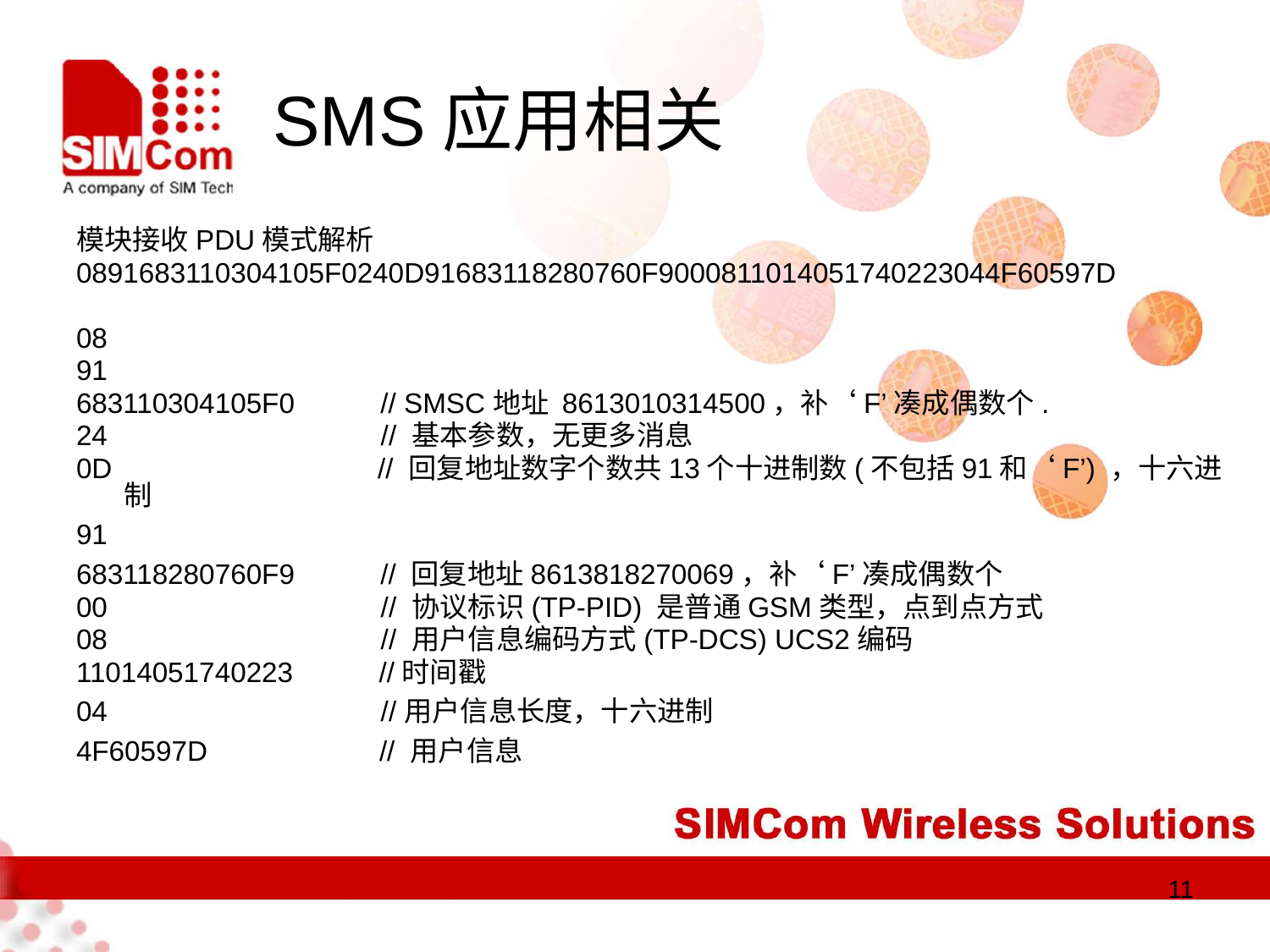

# SMS应用相关
模块接收PDU模式解析
0891683110304105F0240D91683118280760F9000811014051740223044F60597D

08
91
683110304105F0           // SMSC地址 8613010314500，补‘F’凑成偶数个.
24                                   // 基本参数，无更多消息
0D                                  // 回复地址数字个数共13个十进制数(不包括91和‘F’) ，十六进制
91
683118280760F9           // 回复地址8613818270069，补‘F’凑成偶数个
00                                   // 协议标识(TP-PID) 是普通GSM类型，点到点方式
08                                   // 用户信息编码方式(TP-DCS) UCS2编码
11014051740223           //时间戳
04                                   //用户信息长度，十六进制
4F60597D                      // 用户信息

11